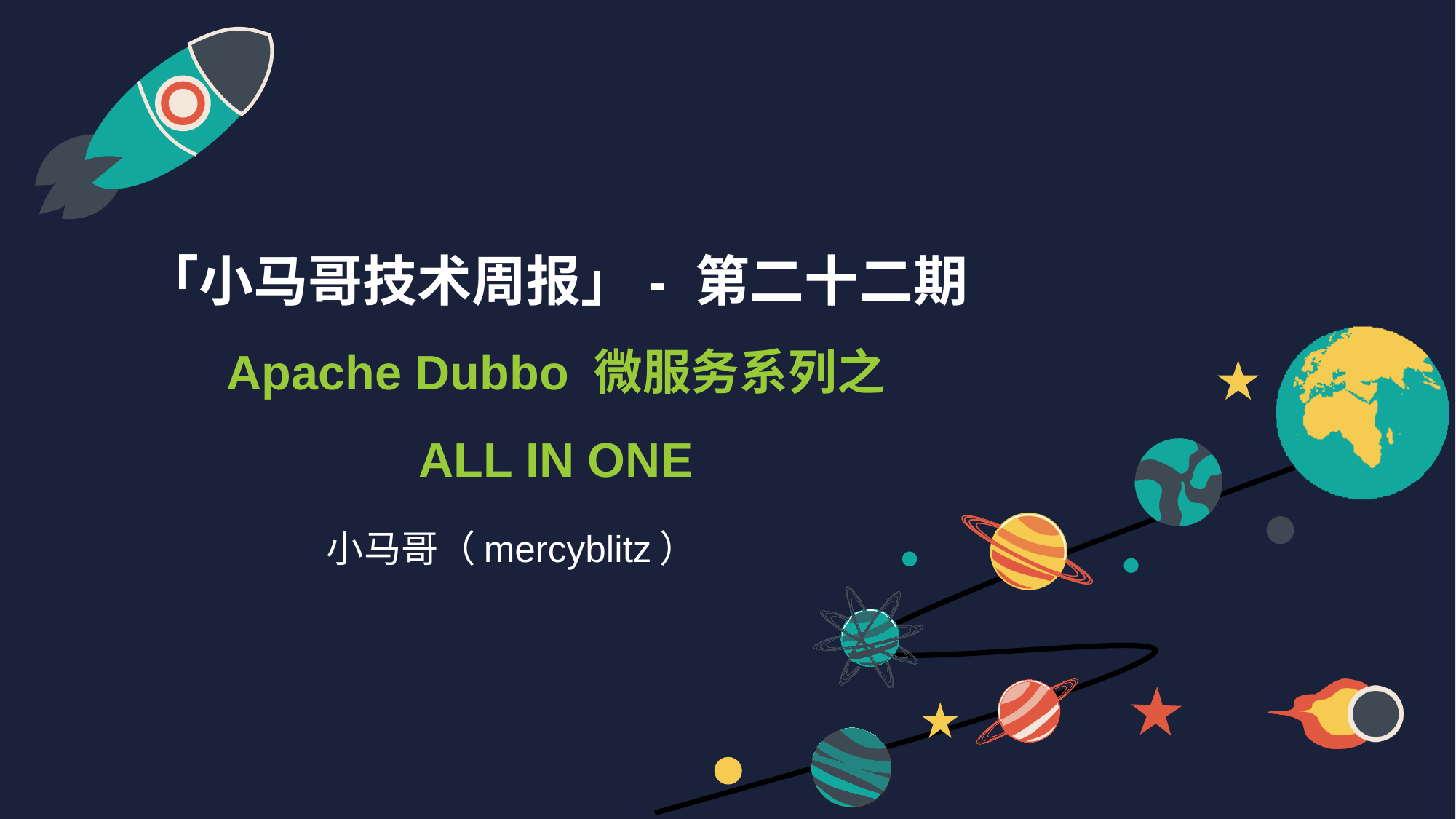

# 「小马哥技术周报」- 第二十二期 Apache Dubbo 微服务系列之 ALL IN ONE
小马哥（mercyblitz）